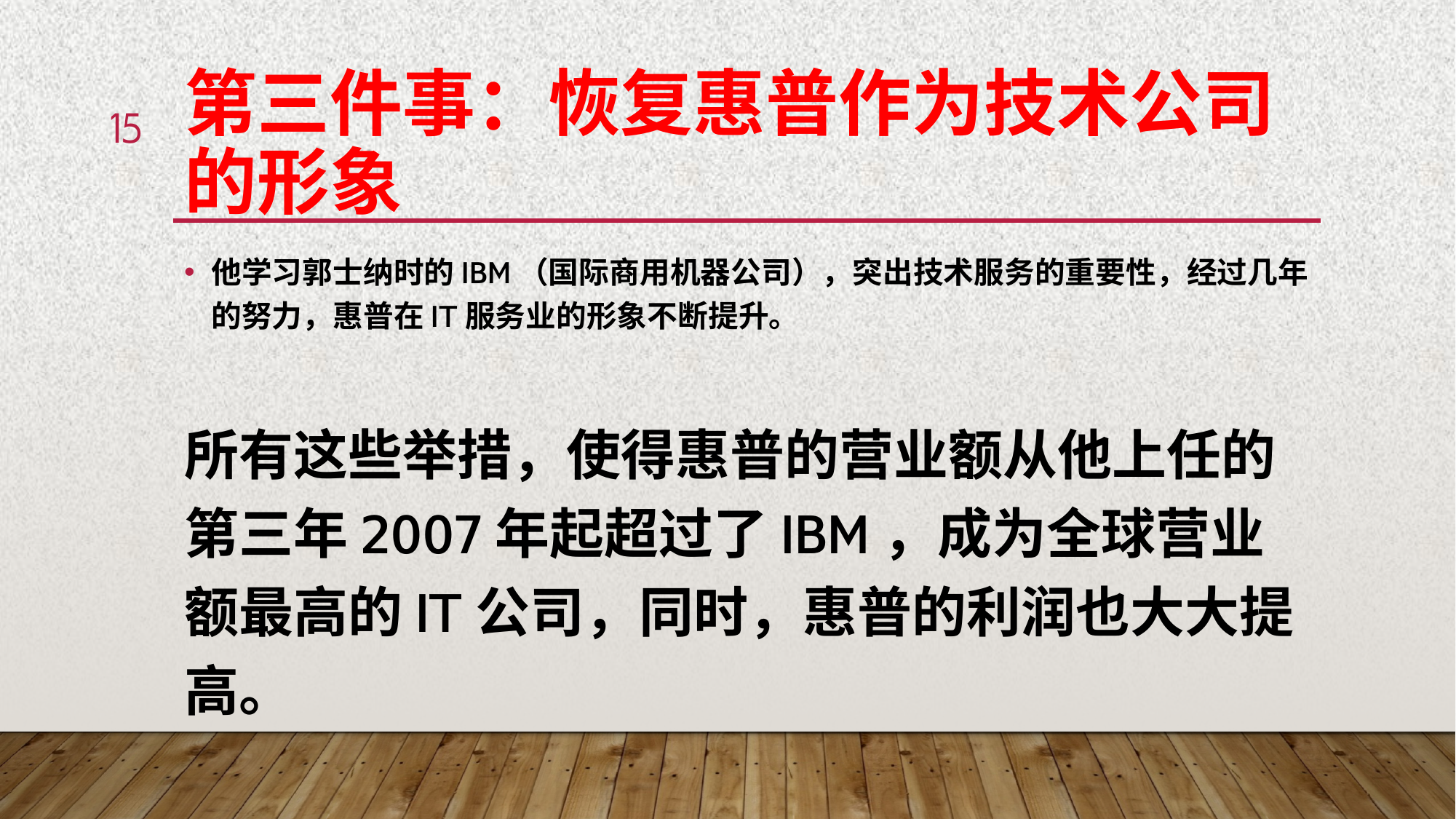

# 第三件事：恢复惠普作为技术公司的形象
15
他学习郭士纳时的IBM（国际商用机器公司），突出技术服务的重要性，经过几年的努力，惠普在IT服务业的形象不断提升。

所有这些举措，使得惠普的营业额从他上任的第三年2007年起超过了IBM，成为全球营业额最高的IT公司，同时，惠普的利润也大大提高。